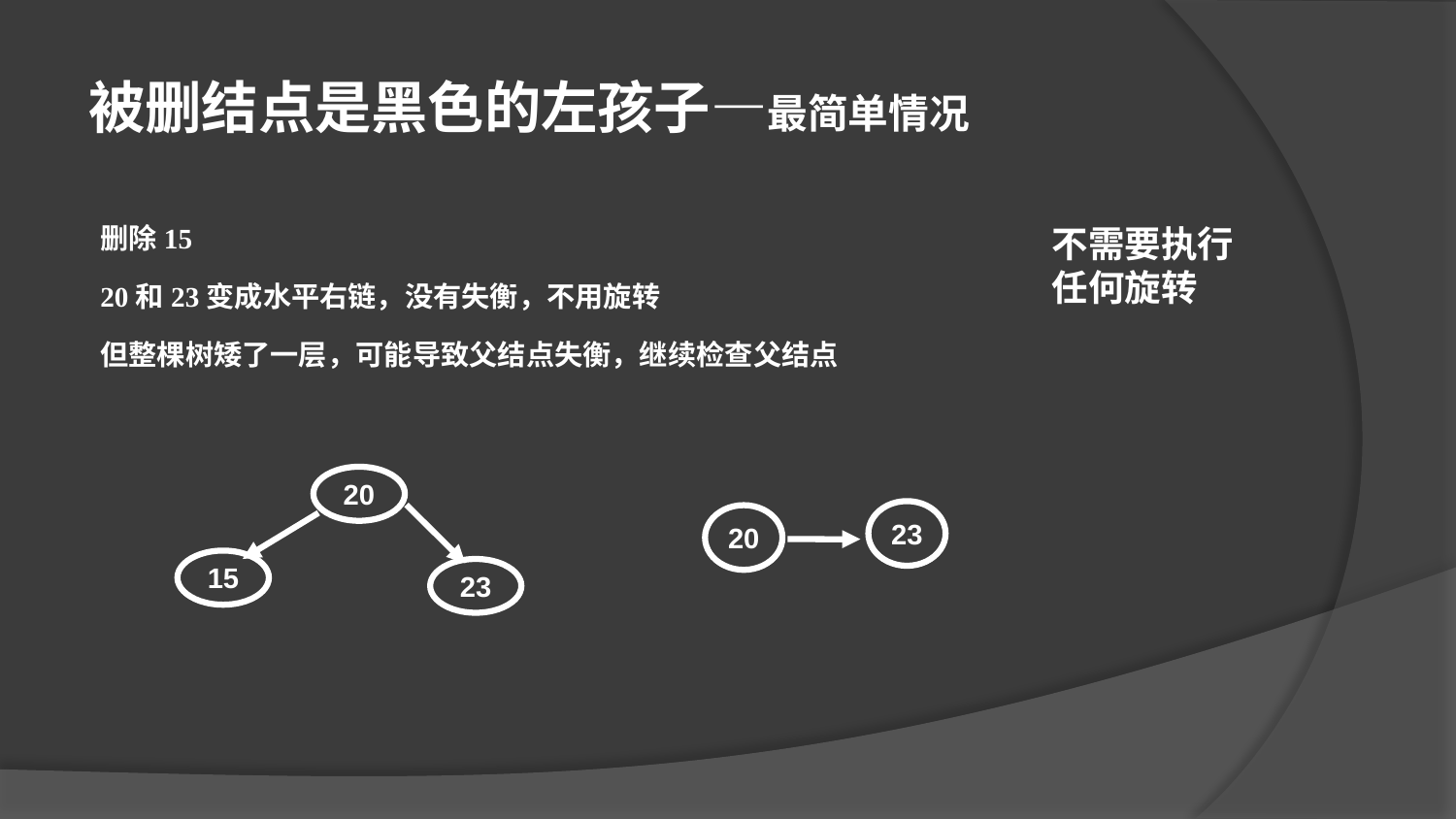

被删结点是黑色的左孩子—最简单情况
删除15
20和23变成水平右链，没有失衡，不用旋转
但整棵树矮了一层，可能导致父结点失衡，继续检查父结点
不需要执行任何旋转
20
23
20

15
23